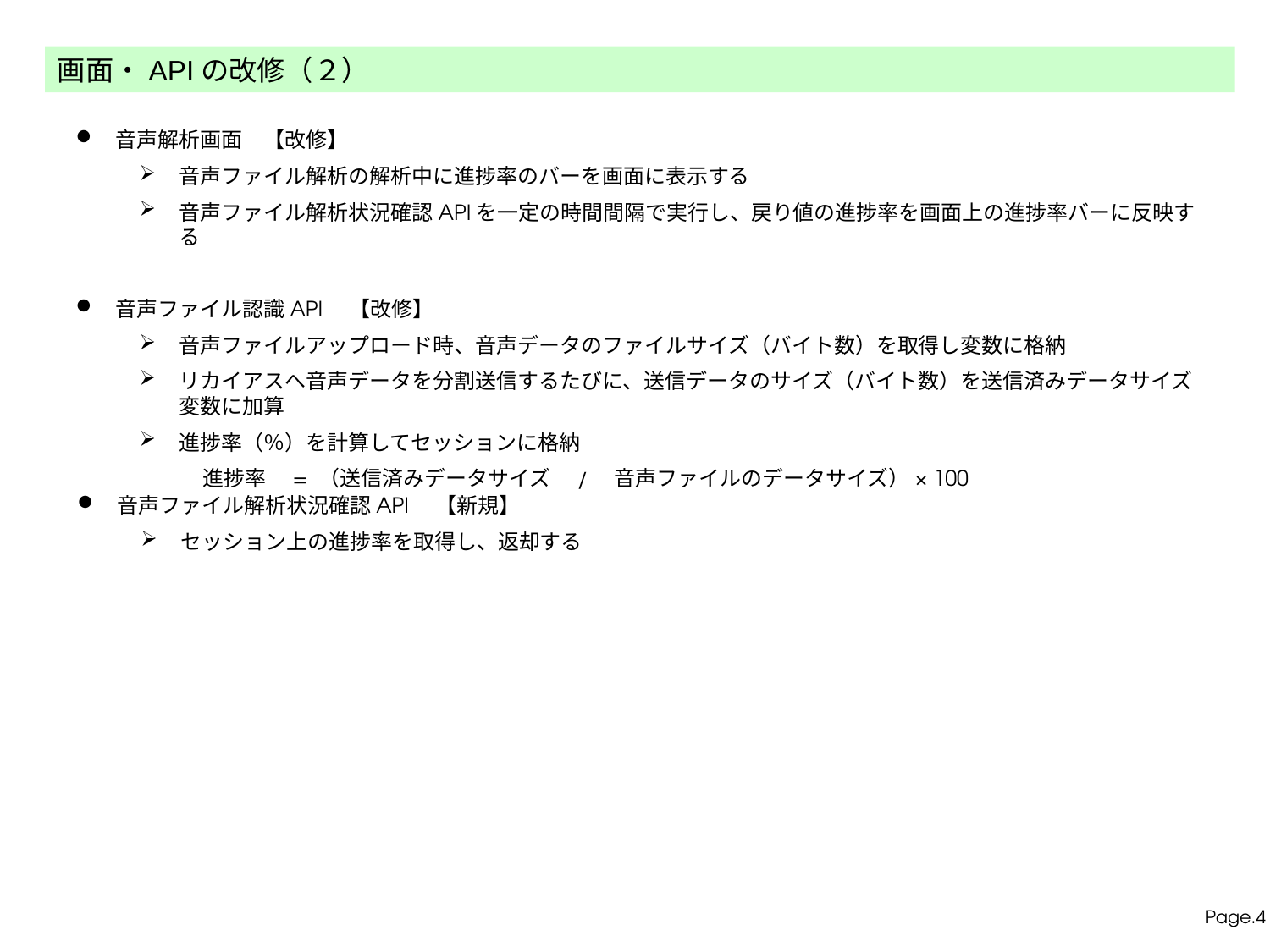

画面・APIの改修（２）
音声解析画面　【改修】
音声ファイル解析の解析中に進捗率のバーを画面に表示する
音声ファイル解析状況確認APIを一定の時間間隔で実行し、戻り値の進捗率を画面上の進捗率バーに反映する

音声ファイル認識API　【改修】
音声ファイルアップロード時、音声データのファイルサイズ（バイト数）を取得し変数に格納
リカイアスへ音声データを分割送信するたびに、送信データのサイズ（バイト数）を送信済みデータサイズ変数に加算
進捗率（％）を計算してセッションに格納
　　　進捗率　= （送信済みデータサイズ　/　音声ファイルのデータサイズ）× 100
音声ファイル解析状況確認API　【新規】
セッション上の進捗率を取得し、返却する